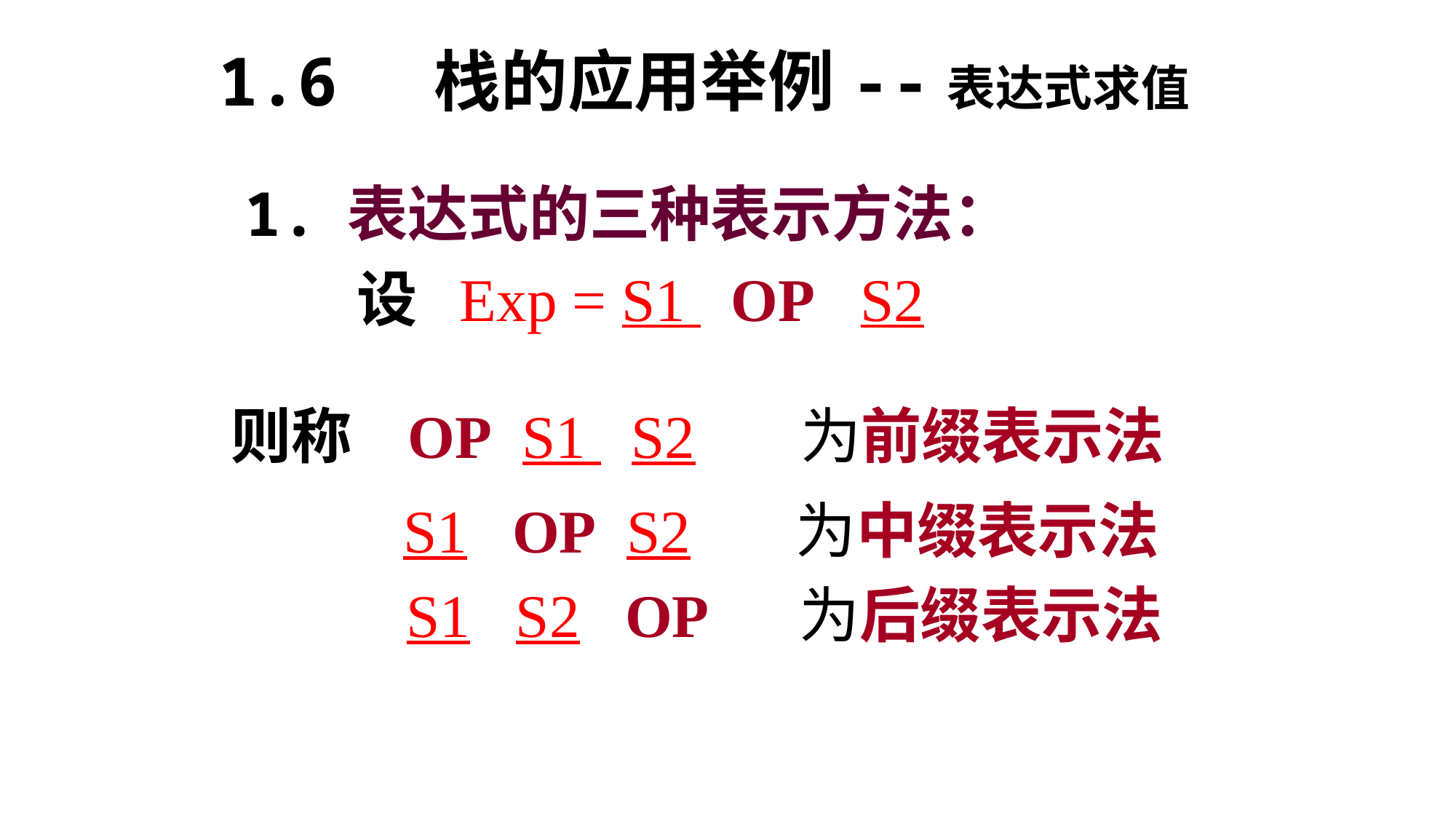

1.6  栈的应用举例--表达式求值
 1. 表达式的三种表示方法：
设  Exp = S1   OP   S2
则称   OP  S1   S2      为前缀表示法
S1   OP  S2      为中缀表示法
 S1   S2   OP     为后缀表示法